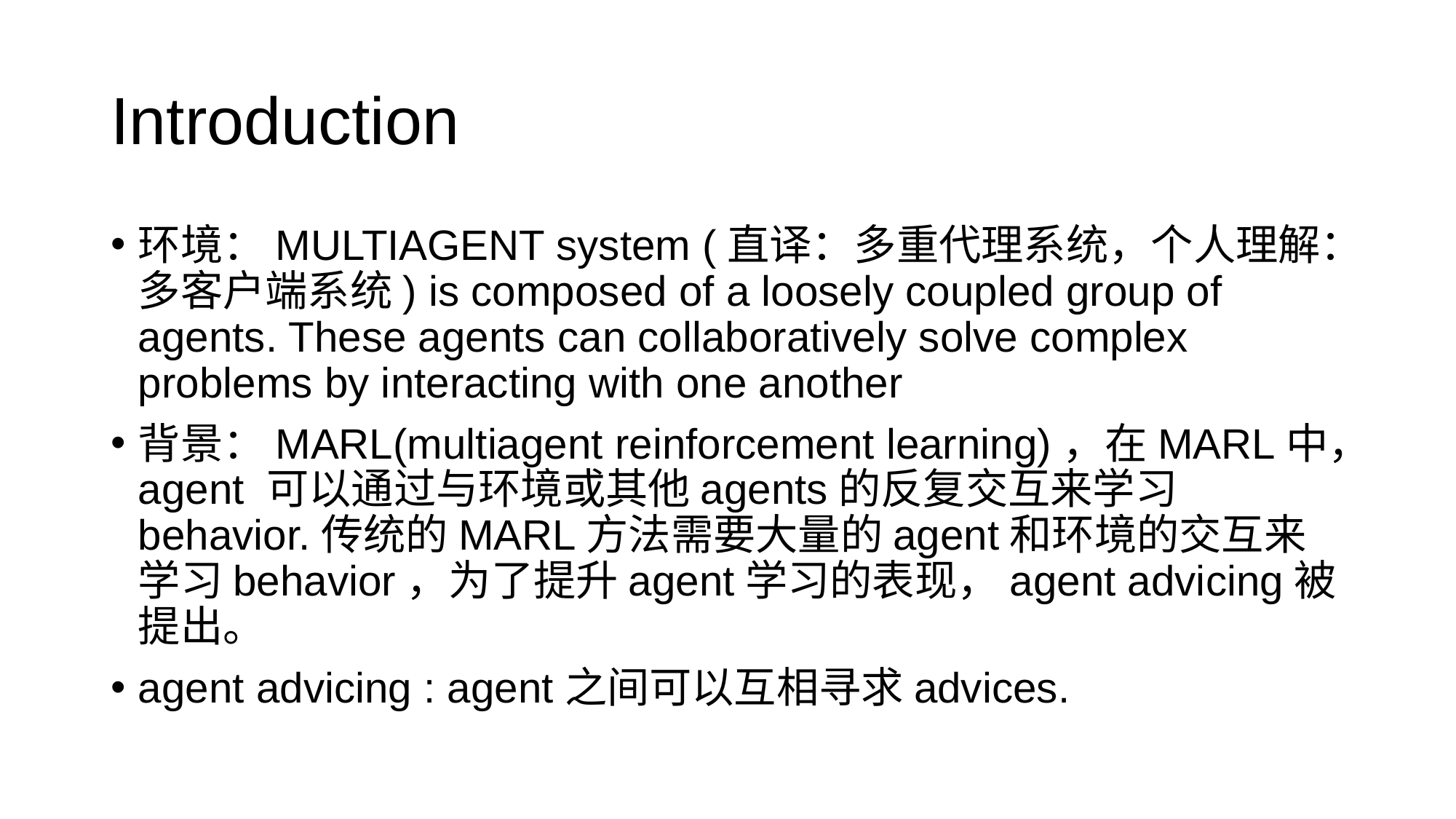

# Introduction
环境：MULTIAGENT system (直译：多重代理系统，个人理解：多客户端系统) is composed of a loosely coupled group of agents. These agents can collaboratively solve complex problems by interacting with one another
背景：MARL(multiagent reinforcement learning)，在MARL中，agent 可以通过与环境或其他agents的反复交互来学习behavior.传统的MARL方法需要大量的agent和环境的交互来学习behavior，为了提升agent学习的表现，agent advicing被提出。
agent advicing : agent之间可以互相寻求advices.